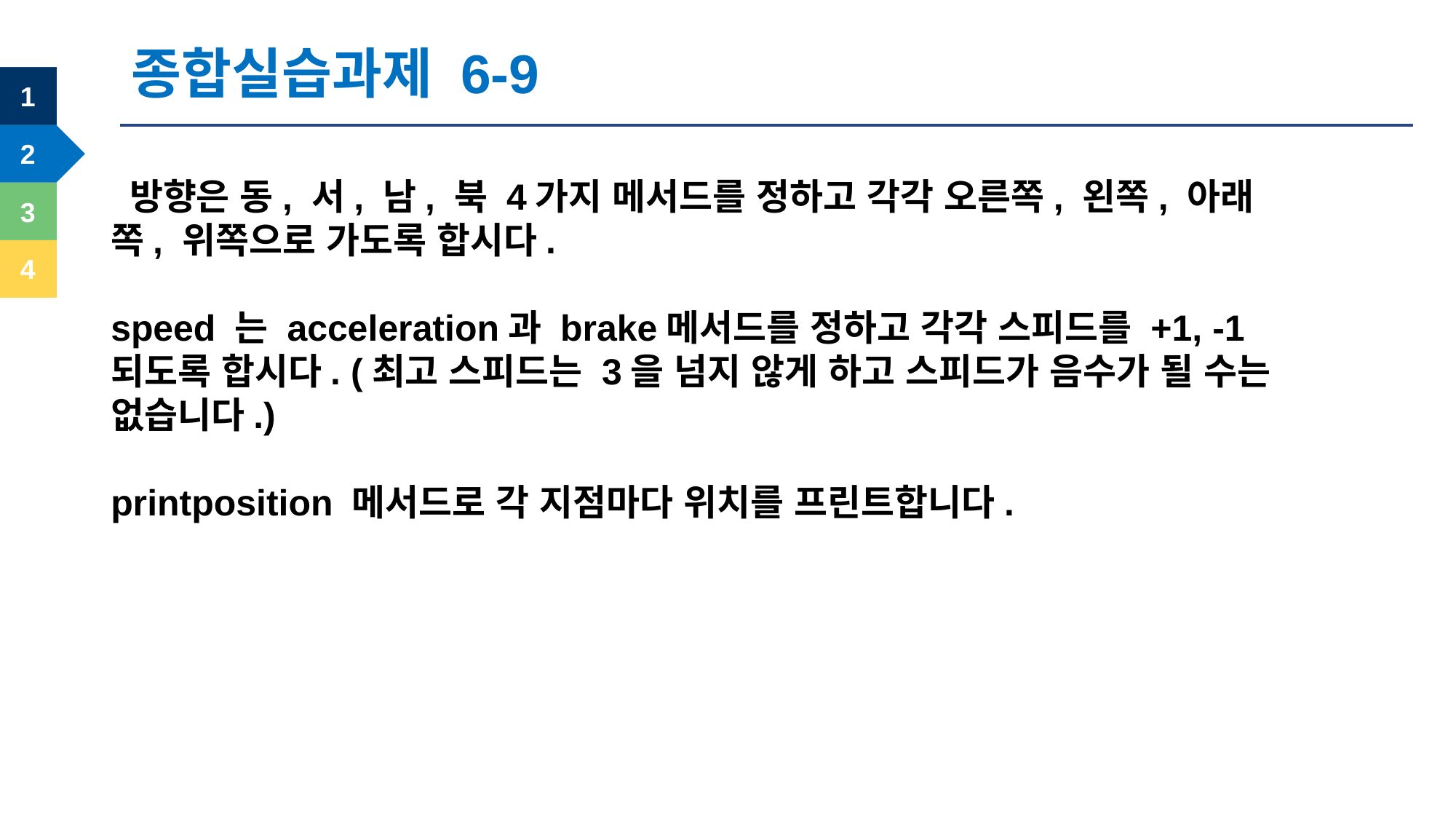

종합실습과제 6-9
 방향은 동, 서, 남, 북 4가지 메서드를 정하고 각각 오른쪽, 왼쪽, 아래쪽, 위쪽으로 가도록 합시다.

speed 는 acceleration과 brake메서드를 정하고 각각 스피드를 +1, -1되도록 합시다. (최고 스피드는 3을 넘지 않게 하고 스피드가 음수가 될 수는 없습니다.)

printposition 메서드로 각 지점마다 위치를 프린트합니다.